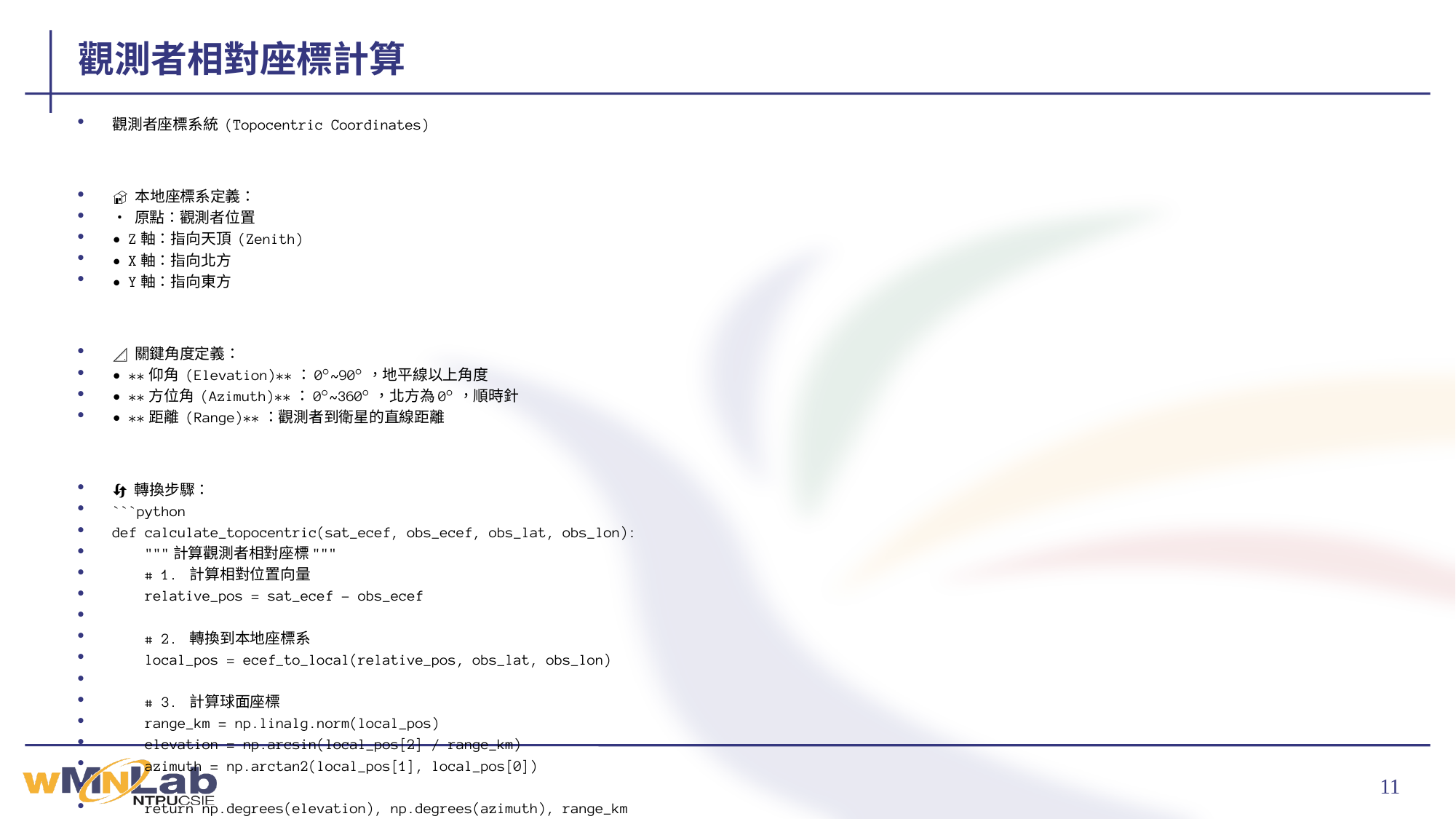

# 觀測者相對座標計算
觀測者座標系統 (Topocentric Coordinates)

🏠 本地座標系定義：
• 原點：觀測者位置
• Z軸：指向天頂 (Zenith)
• X軸：指向北方
• Y軸：指向東方

📐 關鍵角度定義：
• **仰角 (Elevation)**：0°~90°，地平線以上角度
• **方位角 (Azimuth)**：0°~360°，北方為0°，順時針
• **距離 (Range)**：觀測者到衛星的直線距離

🔄 轉換步驟：
```python
def calculate_topocentric(sat_ecef, obs_ecef, obs_lat, obs_lon):
    """計算觀測者相對座標"""
    # 1. 計算相對位置向量
    relative_pos = sat_ecef - obs_ecef

    # 2. 轉換到本地座標系
    local_pos = ecef_to_local(relative_pos, obs_lat, obs_lon)

    # 3. 計算球面座標
    range_km = np.linalg.norm(local_pos)
    elevation = np.arcsin(local_pos[2] / range_km)
    azimuth = np.arctan2(local_pos[1], local_pos[0])

    return np.degrees(elevation), np.degrees(azimuth), range_km
```